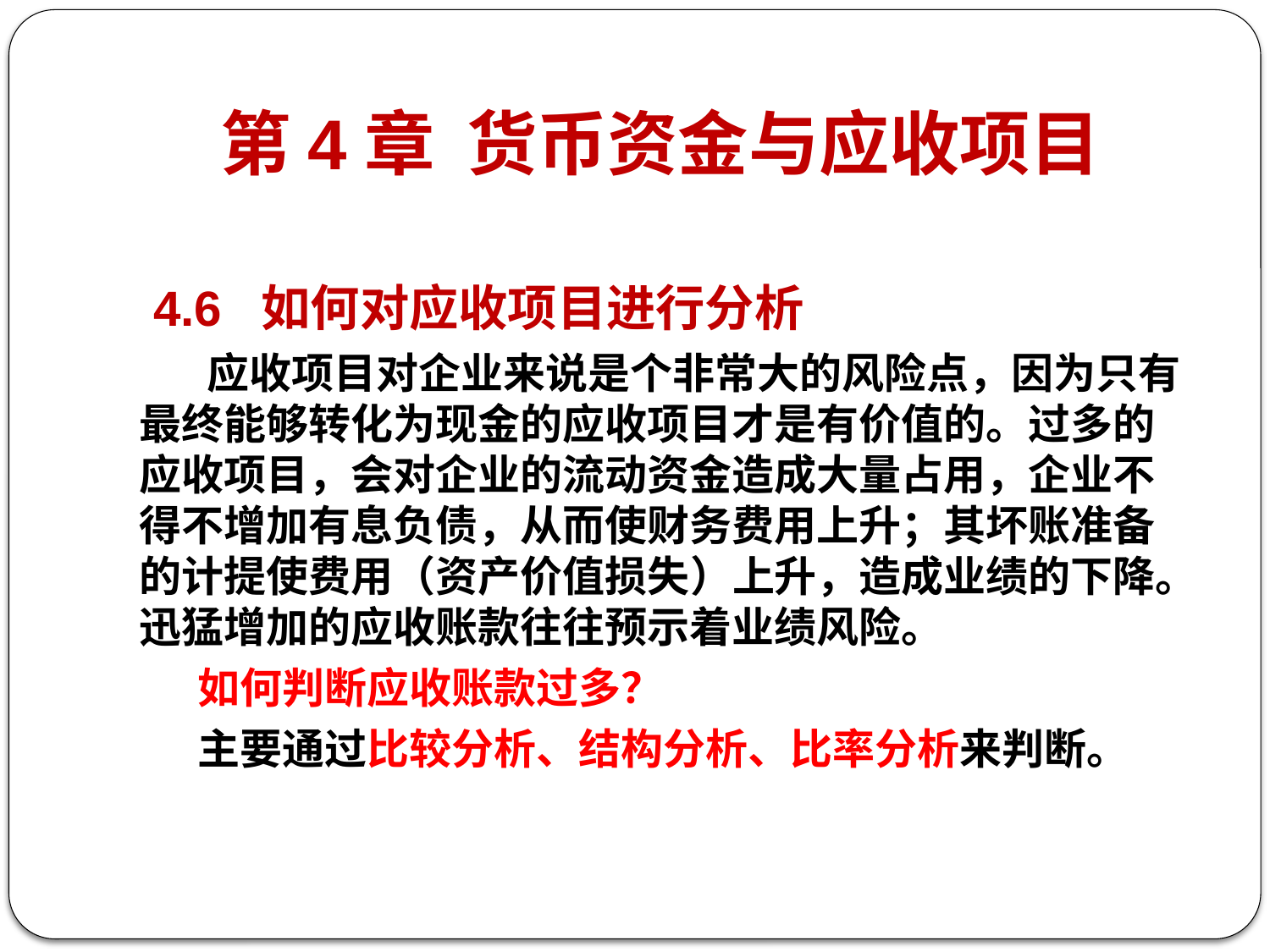

# 第4章  货币资金与应收项目

 4.6  如何对应收项目进行分析
      应收项目对企业来说是个非常大的风险点，因为只有最终能够转化为现金的应收项目才是有价值的。过多的应收项目，会对企业的流动资金造成大量占用，企业不得不增加有息负债，从而使财务费用上升；其坏账准备的计提使费用（资产价值损失）上升，造成业绩的下降。迅猛增加的应收账款往往预示着业绩风险。
     如何判断应收账款过多？
     主要通过比较分析、结构分析、比率分析来判断。